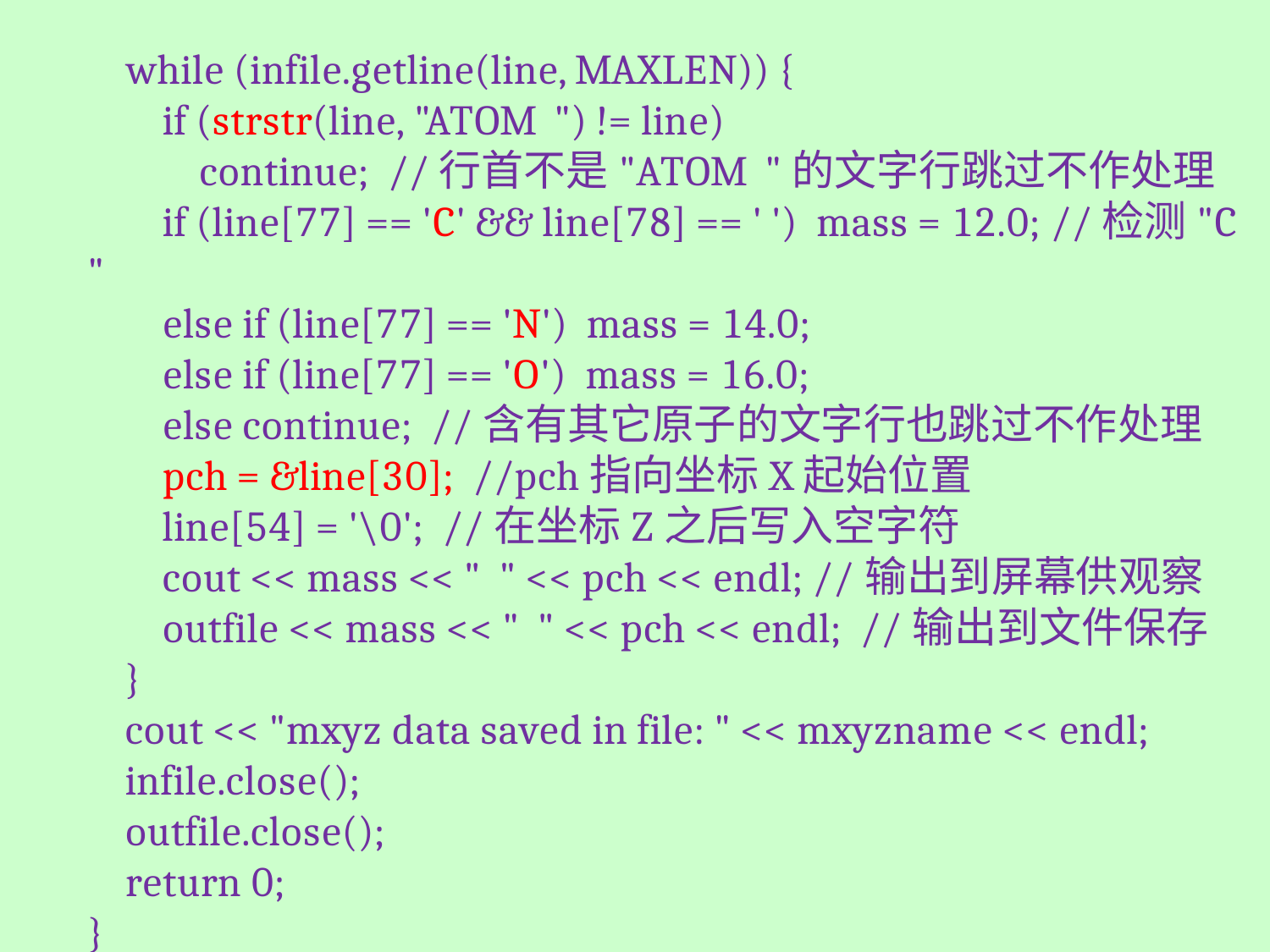

while (infile.getline(line, MAXLEN)) {
        if (strstr(line, "ATOM  ") != line)
            continue;  //行首不是"ATOM  "的文字行跳过不作处理
        if (line[77] == 'C' && line[78] == ' ')  mass = 12.0; //检测"C "
        else if (line[77] == 'N')  mass = 14.0;
        else if (line[77] == 'O')  mass = 16.0;
        else continue;  //含有其它原子的文字行也跳过不作处理
        pch = &line[30];  //pch指向坐标X起始位置
        line[54] = '\0';  //在坐标Z之后写入空字符
        cout << mass << "  " << pch << endl; //输出到屏幕供观察
        outfile << mass << "  " << pch << endl;  //输出到文件保存
    }
    cout << "mxyz data saved in file: " << mxyzname << endl;
    infile.close();
    outfile.close();
    return 0;
}
78